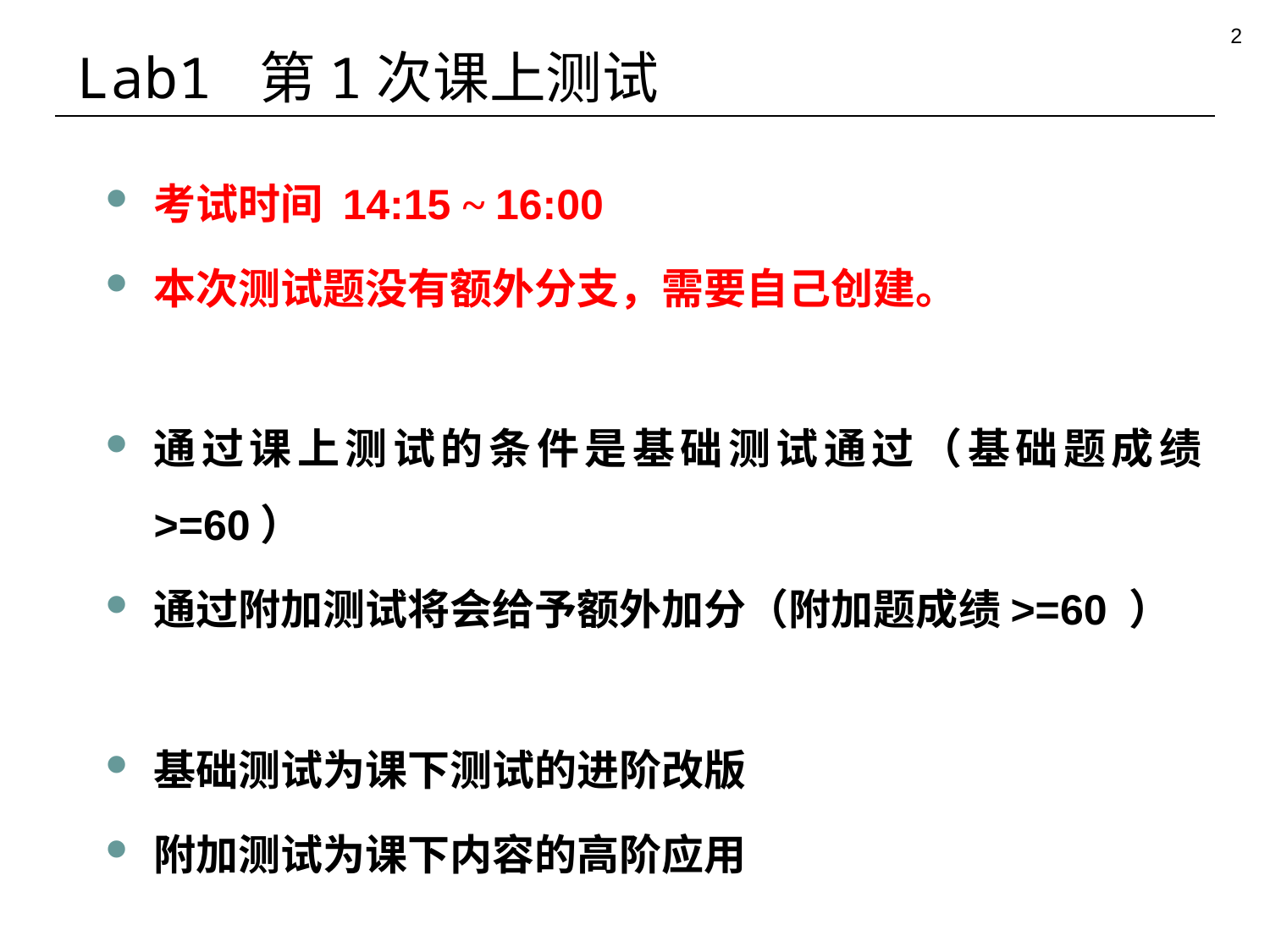

2
# Lab1 第1次课上测试
考试时间 14:15 ~ 16:00
本次测试题没有额外分支，需要自己创建。

通过课上测试的条件是基础测试通过（基础题成绩>=60）
通过附加测试将会给予额外加分（附加题成绩>=60 ）

基础测试为课下测试的进阶改版
附加测试为课下内容的高阶应用